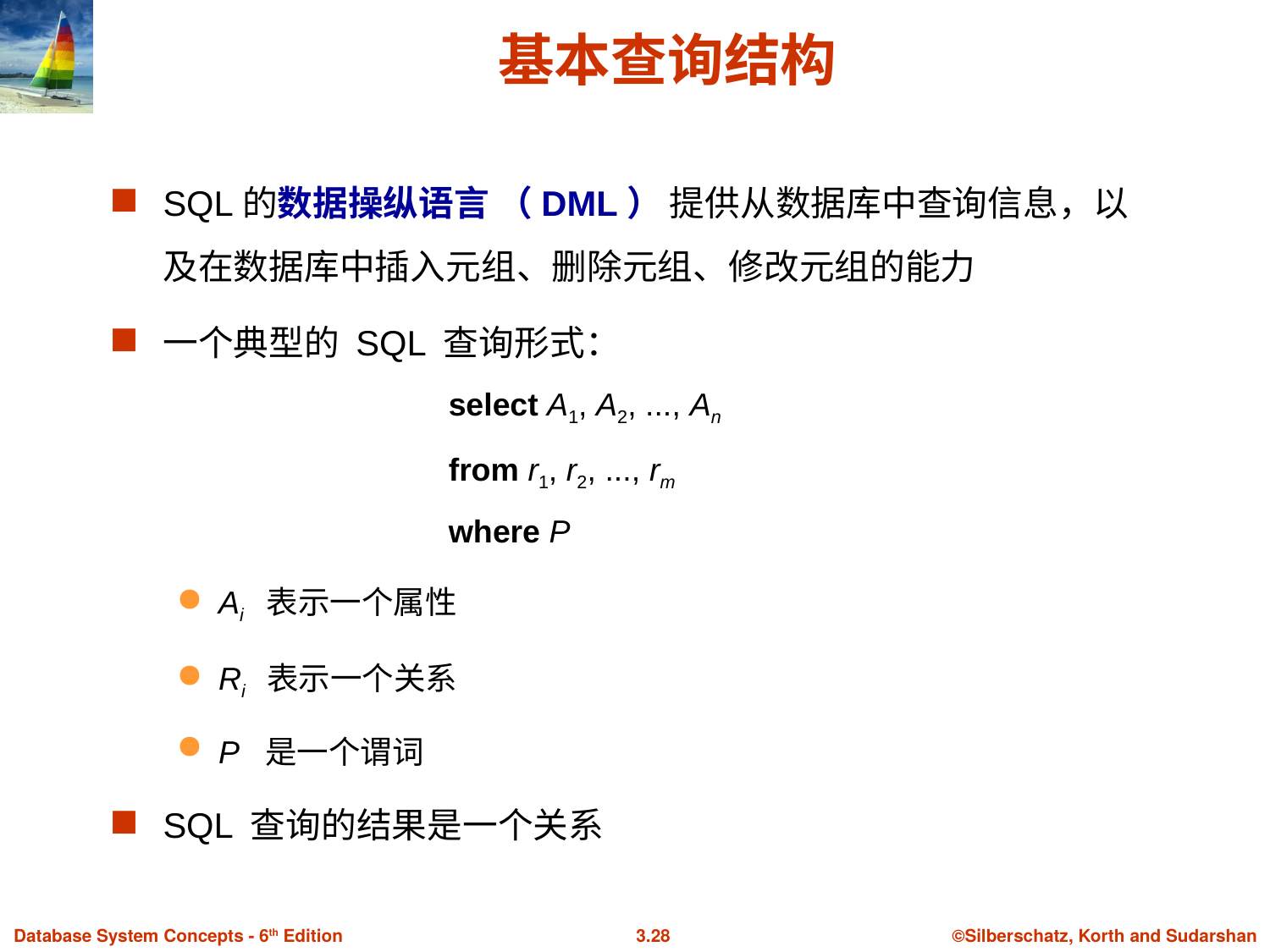

# 基本查询结构
SQL的数据操纵语言 （DML） 提供从数据库中查询信息，以及在数据库中插入元组、删除元组、修改元组的能力
一个典型的 SQL 查询形式：
	select A1, A2, ..., An
	from r1, r2, ..., rm
	where P
Ai   表示一个属性
Ri  表示一个关系
P  是一个谓词
SQL 查询的结果是一个关系